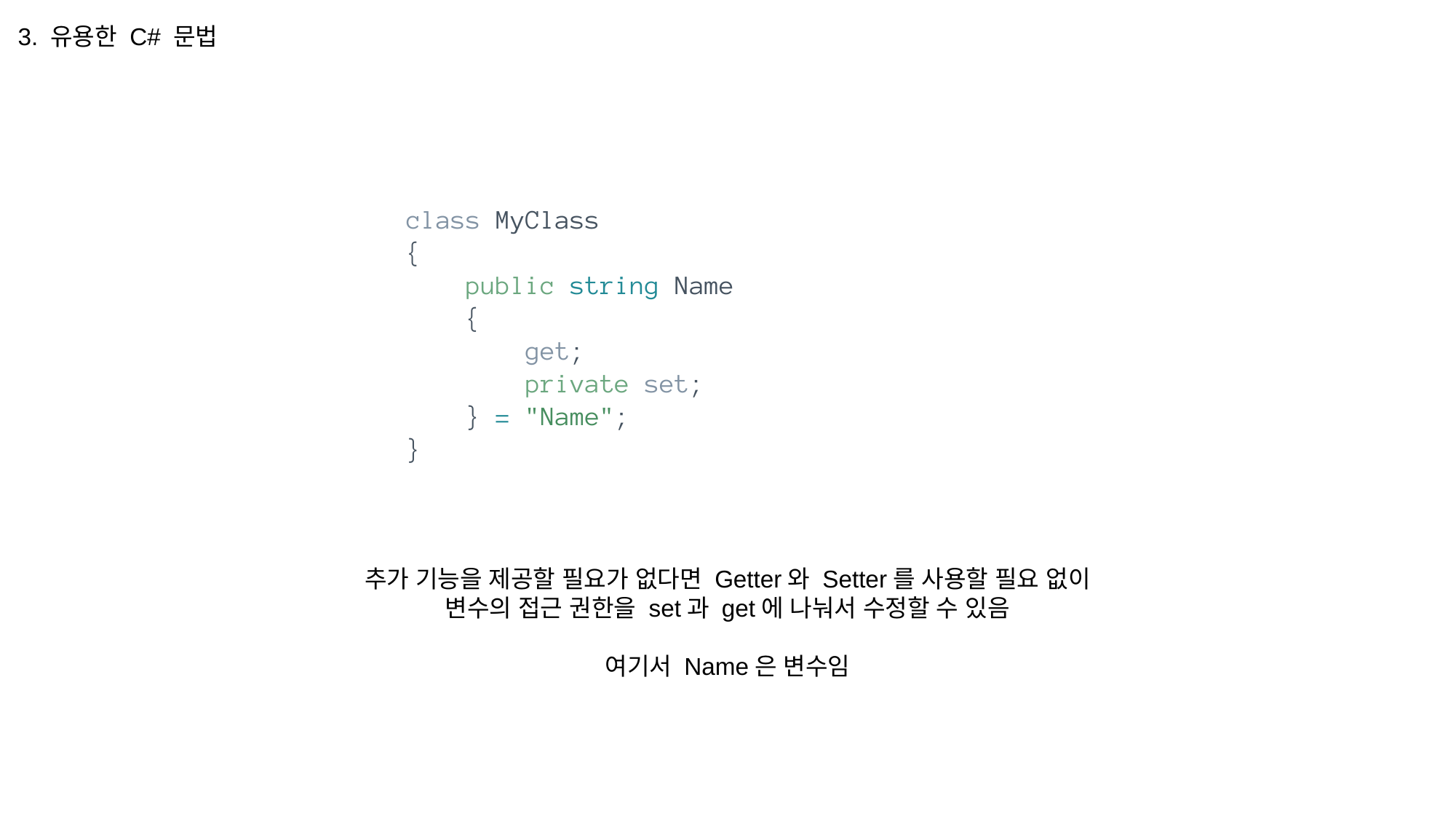

3. 유용한 C# 문법
class MyClass
{
    public string Name
    {
        get;
        private set;
    } = "Name";
}
추가 기능을 제공할 필요가 없다면 Getter와 Setter를 사용할 필요 없이
변수의 접근 권한을 set과 get에 나눠서 수정할 수 있음

여기서 Name은 변수임